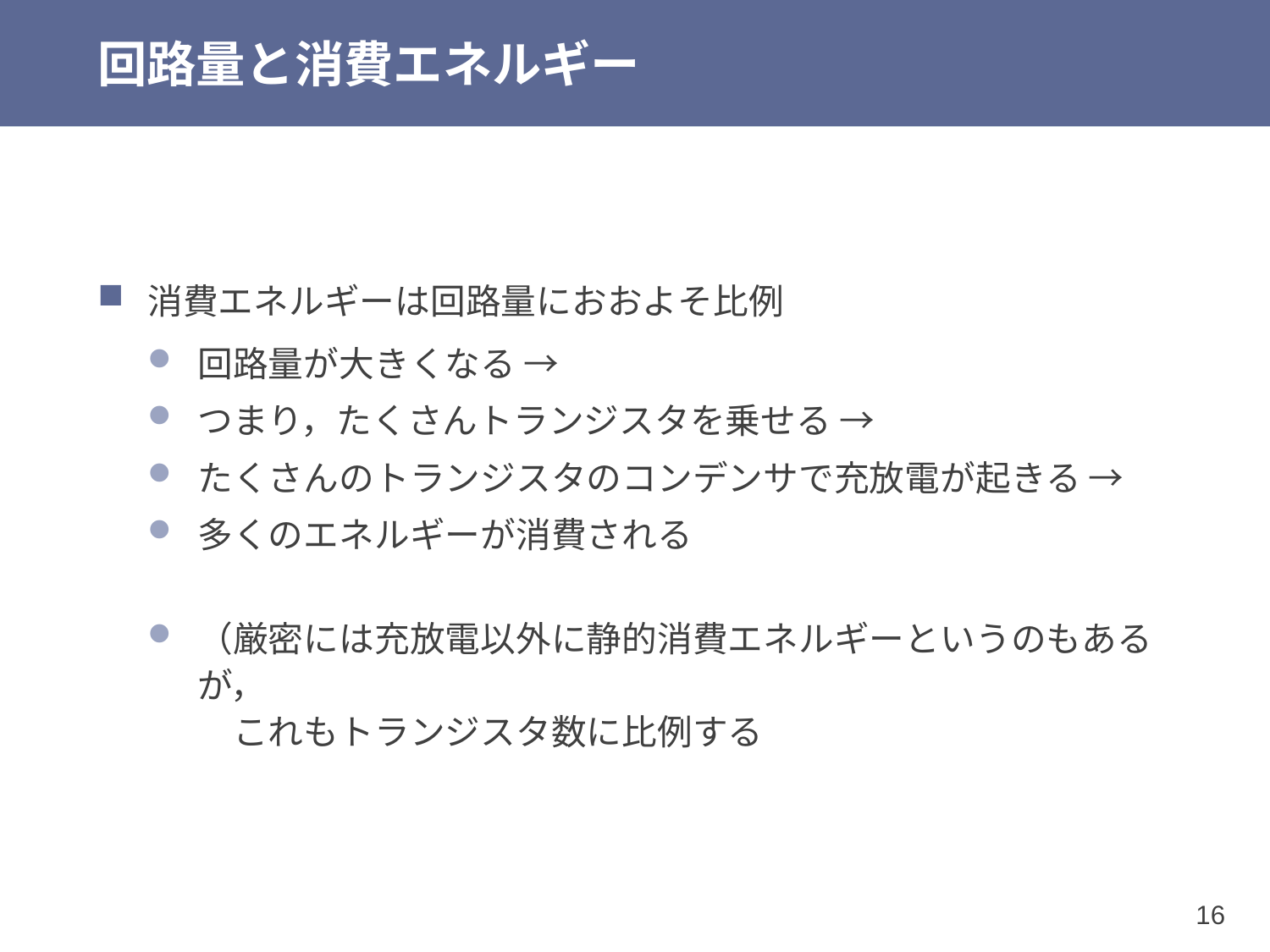

# 回路量と消費エネルギー
消費エネルギーは回路量におおよそ比例
回路量が大きくなる →
つまり，たくさんトランジスタを乗せる →
たくさんのトランジスタのコンデンサで充放電が起きる →
多くのエネルギーが消費される
（厳密には充放電以外に静的消費エネルギーというのもあるが，
　これもトランジスタ数に比例する